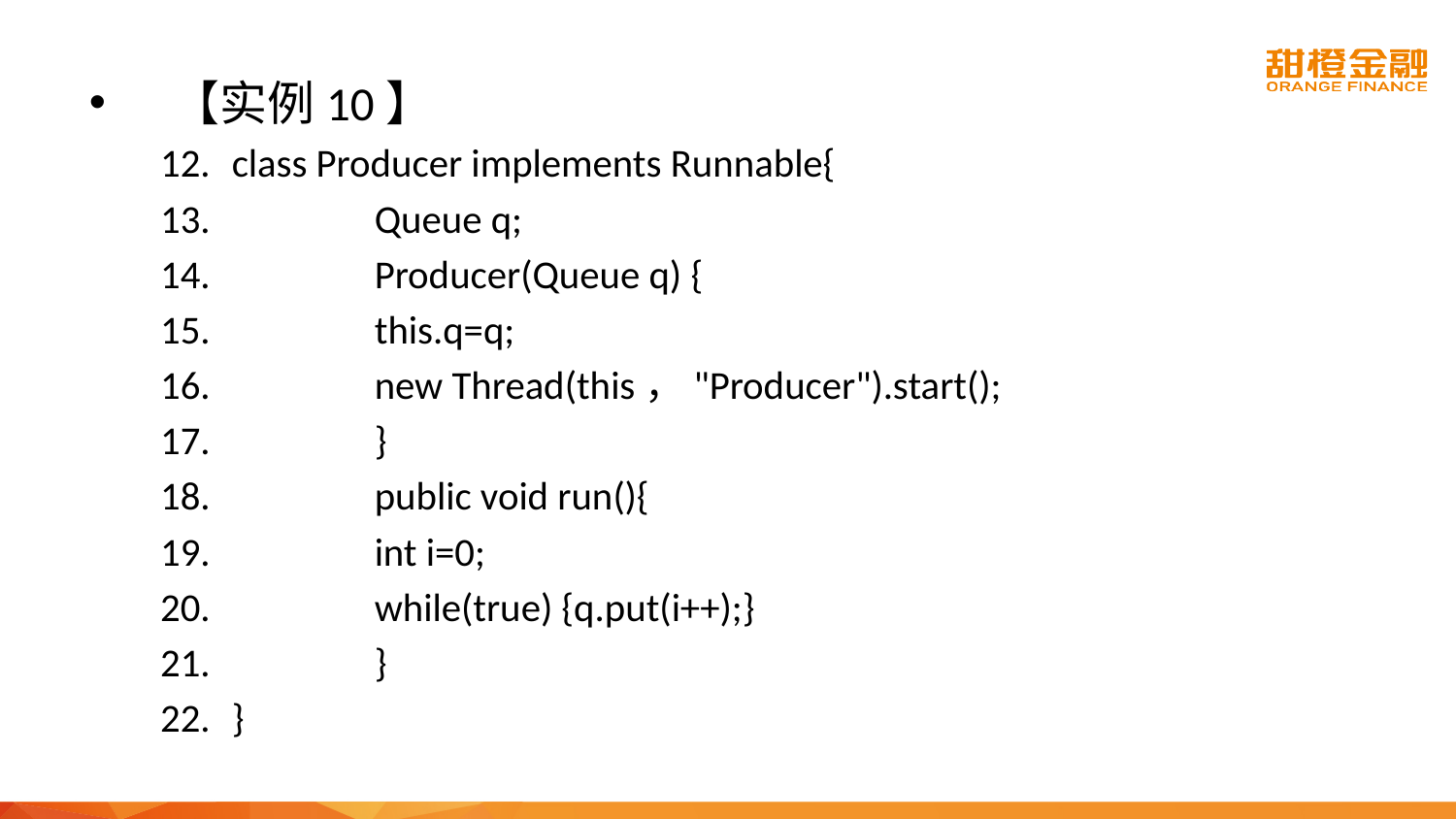

【实例10】
class Producer implements Runnable{
	Queue q;
 	Producer(Queue q) {
		this.q=q;
		new Thread(this，"Producer").start();
 	}
	public void run(){
		int i=0;
		while(true) {q.put(i++);}
	}
}